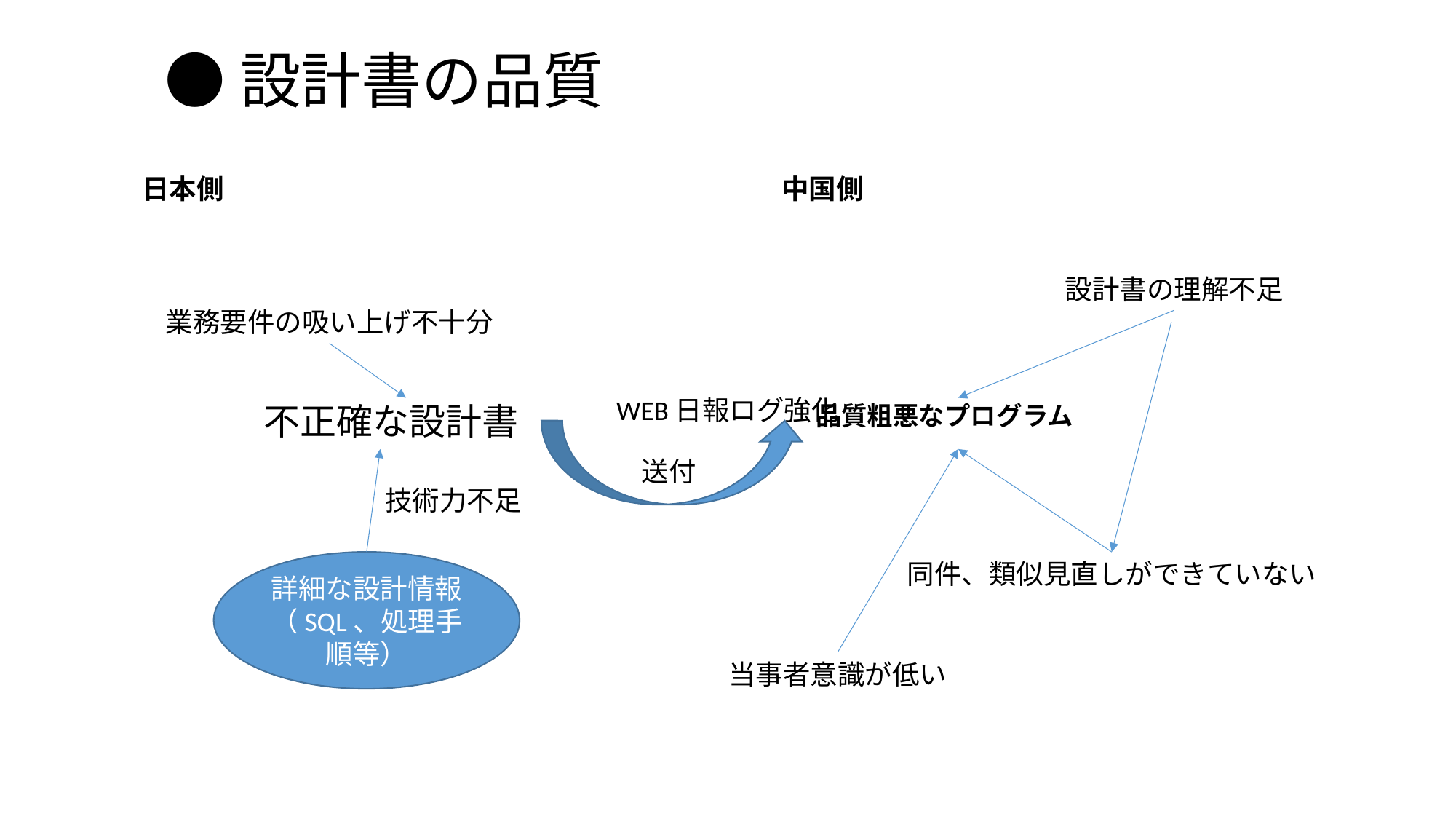

# ●設計書の品質
日本側
中国側
設計書の理解不足
業務要件の吸い上げ不十分
WEB日報ログ強化
不正確な設計書
品質粗悪なプログラム

送付
技術力不足
詳細な設計情報
（SQL、処理手順等）
同件、類似見直しができていない
当事者意識が低い